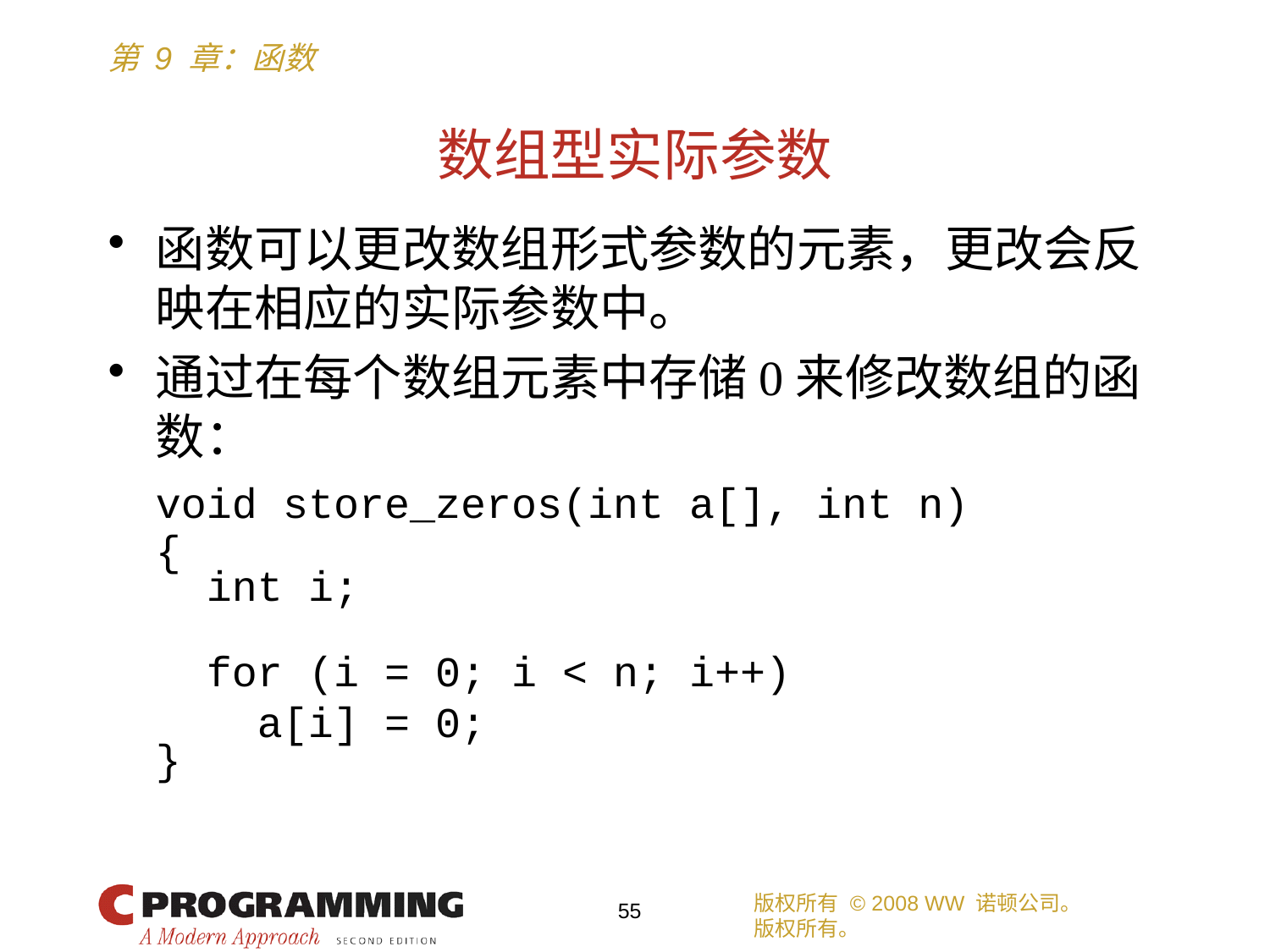

# 数组型实际参数
函数可以更改数组形式参数的元素，更改会反映在相应的实际参数中。
通过在每个数组元素中存储0来修改数组的函数：
	void store_zeros(int a[], int n)
	{
	  int i;

	  for (i = 0; i < n; i++)
	    a[i] = 0;
	}
版权所有 © 2008 WW 诺顿公司。
版权所有。
55